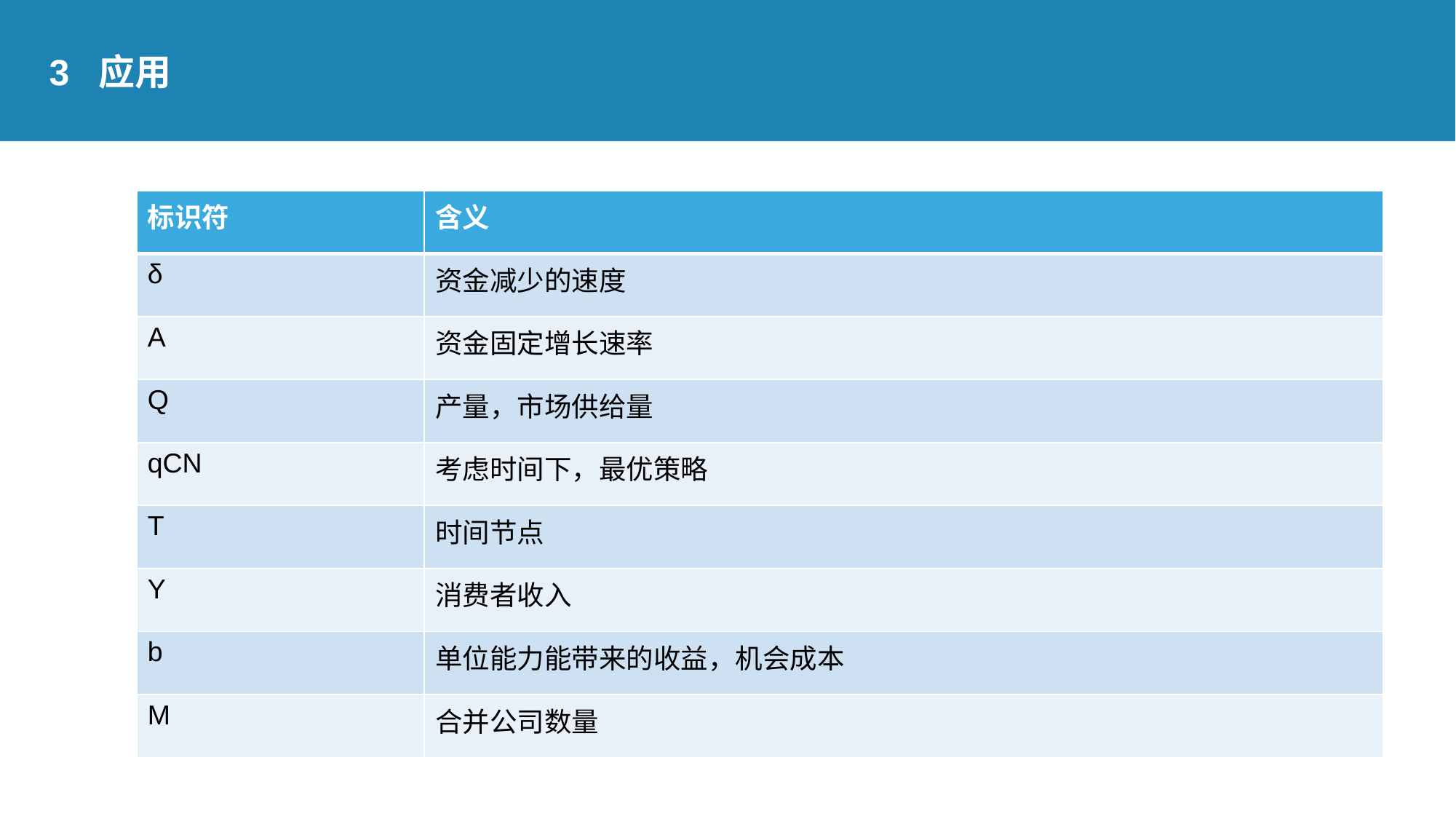

3  应用
| 标识符 | 含义 |
| --- | --- |
| δ | 资金减少的速度 |
| A | 资金固定增长速率 |
| Q | 产量，市场供给量 |
| qCN | 考虑时间下，最优策略 |
| T | 时间节点 |
| Y | 消费者收入 |
| b | 单位能力能带来的收益，机会成本 |
| M | 合并公司数量 |